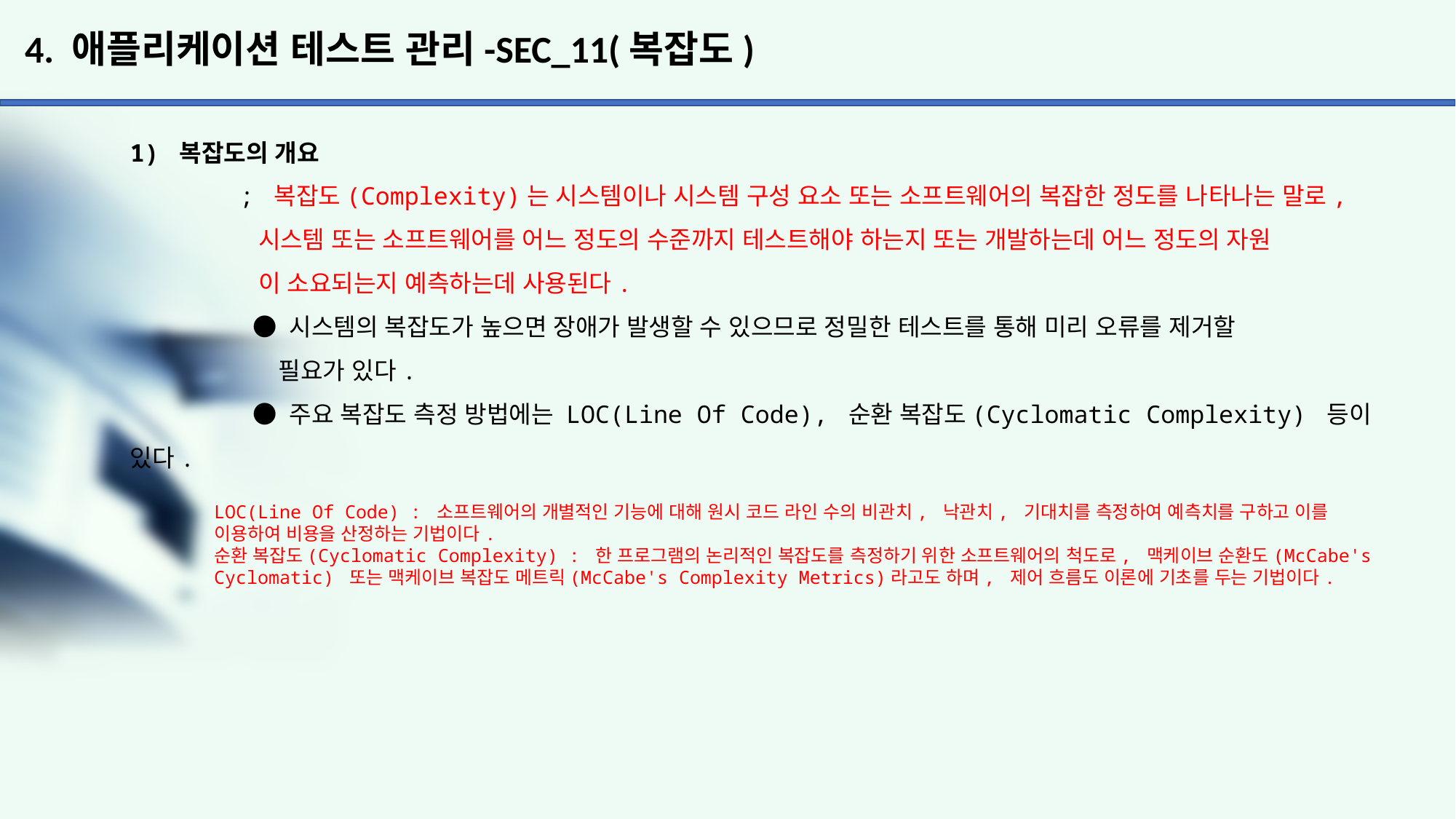

# 4. 애플리케이션 테스트 관리-SEC_11(복잡도)
1) 복잡도의 개요
	; 복잡도(Complexity)는 시스템이나 시스템 구성 요소 또는 소프트웨어의 복잡한 정도를 나타나는 말로,
	  시스템 또는 소프트웨어를 어느 정도의 수준까지 테스트해야 하는지 또는 개발하는데 어느 정도의 자원
	  이 소요되는지 예측하는데 사용된다.
 	  ● 시스템의 복잡도가 높으면 장애가 발생할 수 있으므로 정밀한 테스트를 통해 미리 오류를 제거할
	     필요가 있다.
 	  ● 주요 복잡도 측정 방법에는 LOC(Line Of Code), 순환 복잡도(Cyclomatic Complexity) 등이 있다.
LOC(Line Of Code) : 소프트웨어의 개별적인 기능에 대해 원시 코드 라인 수의 비관치, 낙관치, 기대치를 측정하여 예측치를 구하고 이를 이용하여 비용을 산정하는 기법이다.
순환 복잡도(Cyclomatic Complexity) : 한 프로그램의 논리적인 복잡도를 측정하기 위한 소프트웨어의 척도로, 맥케이브 순환도(McCabe's Cyclomatic) 또는 맥케이브 복잡도 메트릭(McCabe's Complexity Metrics)라고도 하며, 제어 흐름도 이론에 기초를 두는 기법이다.